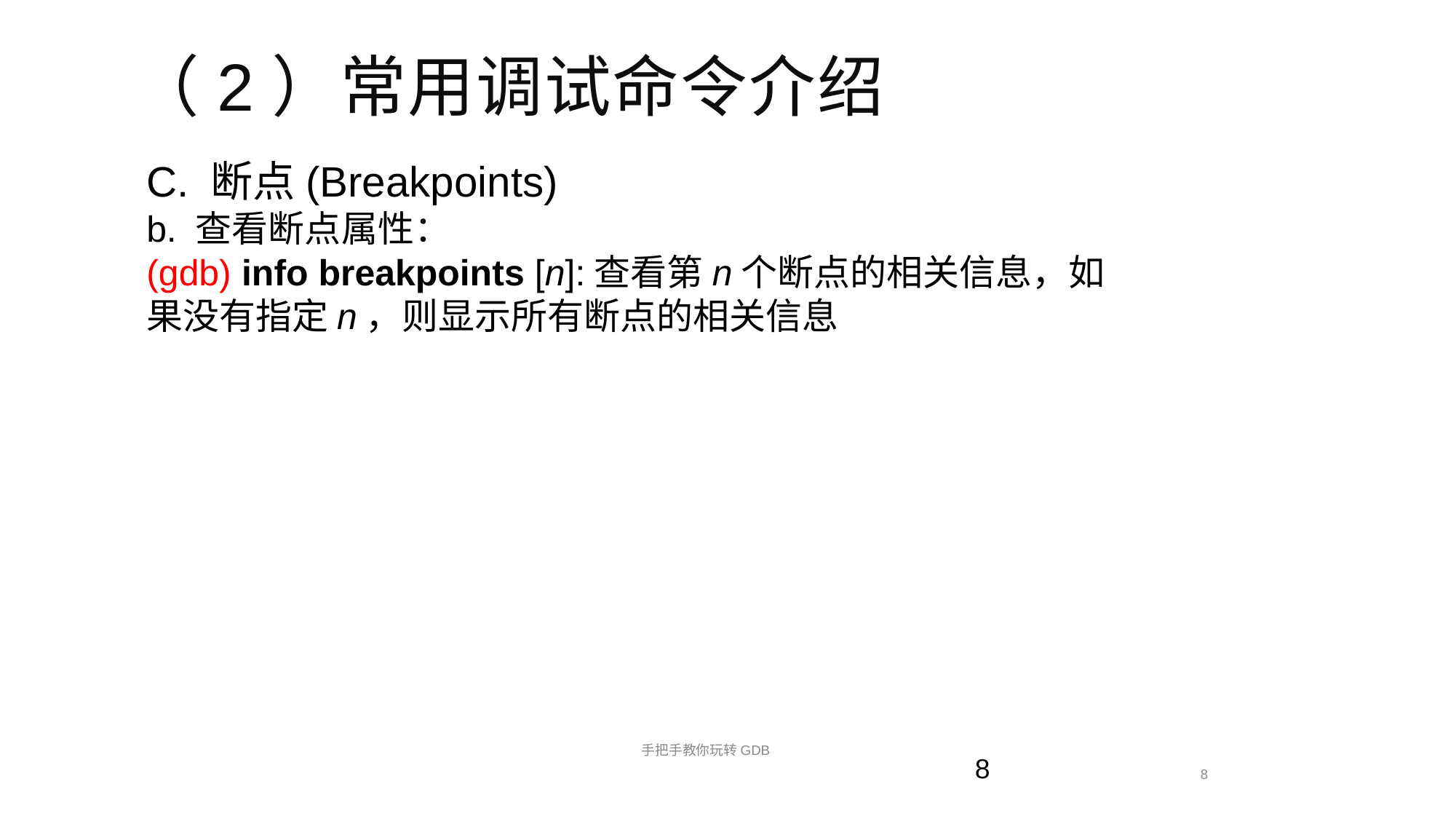

（2）常用调试命令介绍
C. 断点(Breakpoints)
b. 查看断点属性：
(gdb) info breakpoints [n]:查看第n个断点的相关信息，如果没有指定n，则显示所有断点的相关信息

手把手教你玩转GDB
8
8